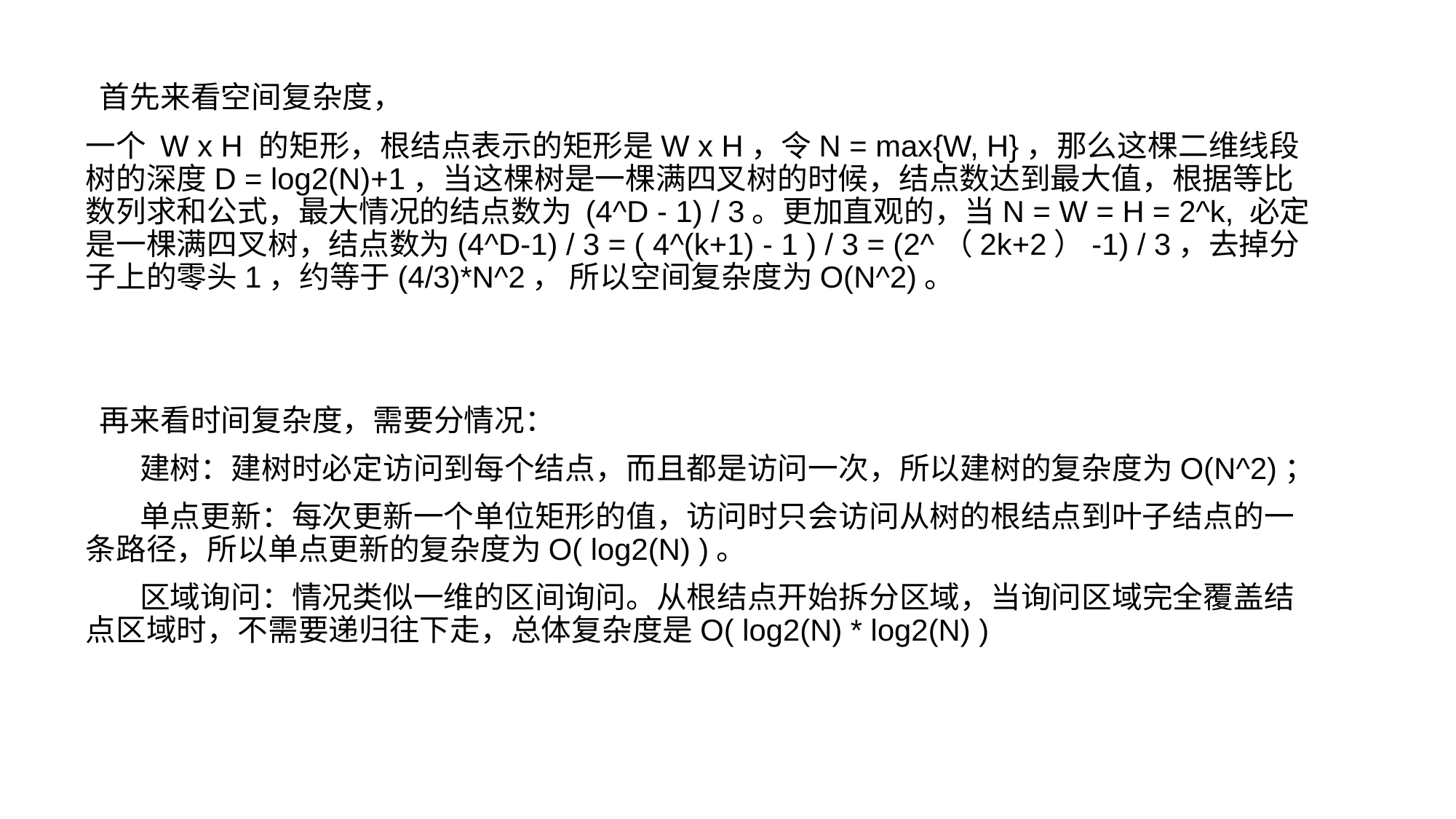

首先来看空间复杂度，
一个 W x H 的矩形，根结点表示的矩形是W x H，令N = max{W, H}，那么这棵二维线段树的深度D = log2(N)+1，当这棵树是一棵满四叉树的时候，结点数达到最大值，根据等比数列求和公式，最大情况的结点数为 (4^D - 1) / 3。更加直观的，当N = W = H = 2^k, 必定是一棵满四叉树，结点数为(4^D-1) / 3 = ( 4^(k+1) - 1 ) / 3 = (2^（2k+2）-1) / 3，去掉分子上的零头1，约等于(4/3)*N^2， 所以空间复杂度为O(N^2)。

 再来看时间复杂度，需要分情况：
       建树：建树时必定访问到每个结点，而且都是访问一次，所以建树的复杂度为O(N^2)；
       单点更新：每次更新一个单位矩形的值，访问时只会访问从树的根结点到叶子结点的一条路径，所以单点更新的复杂度为O( log2(N) )。
       区域询问：情况类似一维的区间询问。从根结点开始拆分区域，当询问区域完全覆盖结点区域时，不需要递归往下走，总体复杂度是O( log2(N) * log2(N) )